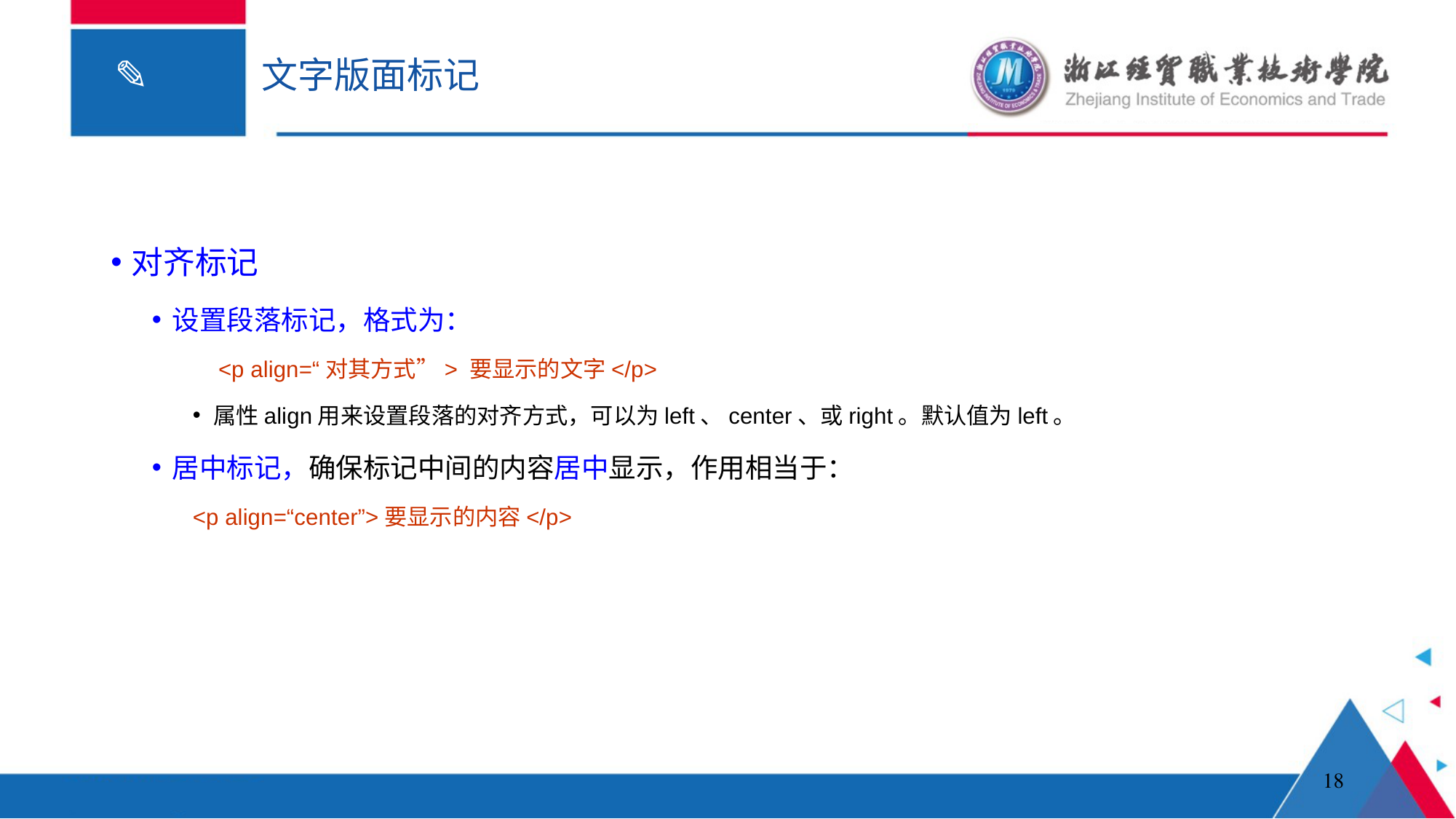

# 文字版面标记
对齐标记
设置段落标记，格式为：
    <p align=“对其方式”> 要显示的文字</p>
属性align用来设置段落的对齐方式，可以为left、center、或right。默认值为left。
居中标记，确保标记中间的内容居中显示，作用相当于：
<p align=“center”>要显示的内容</p>
18